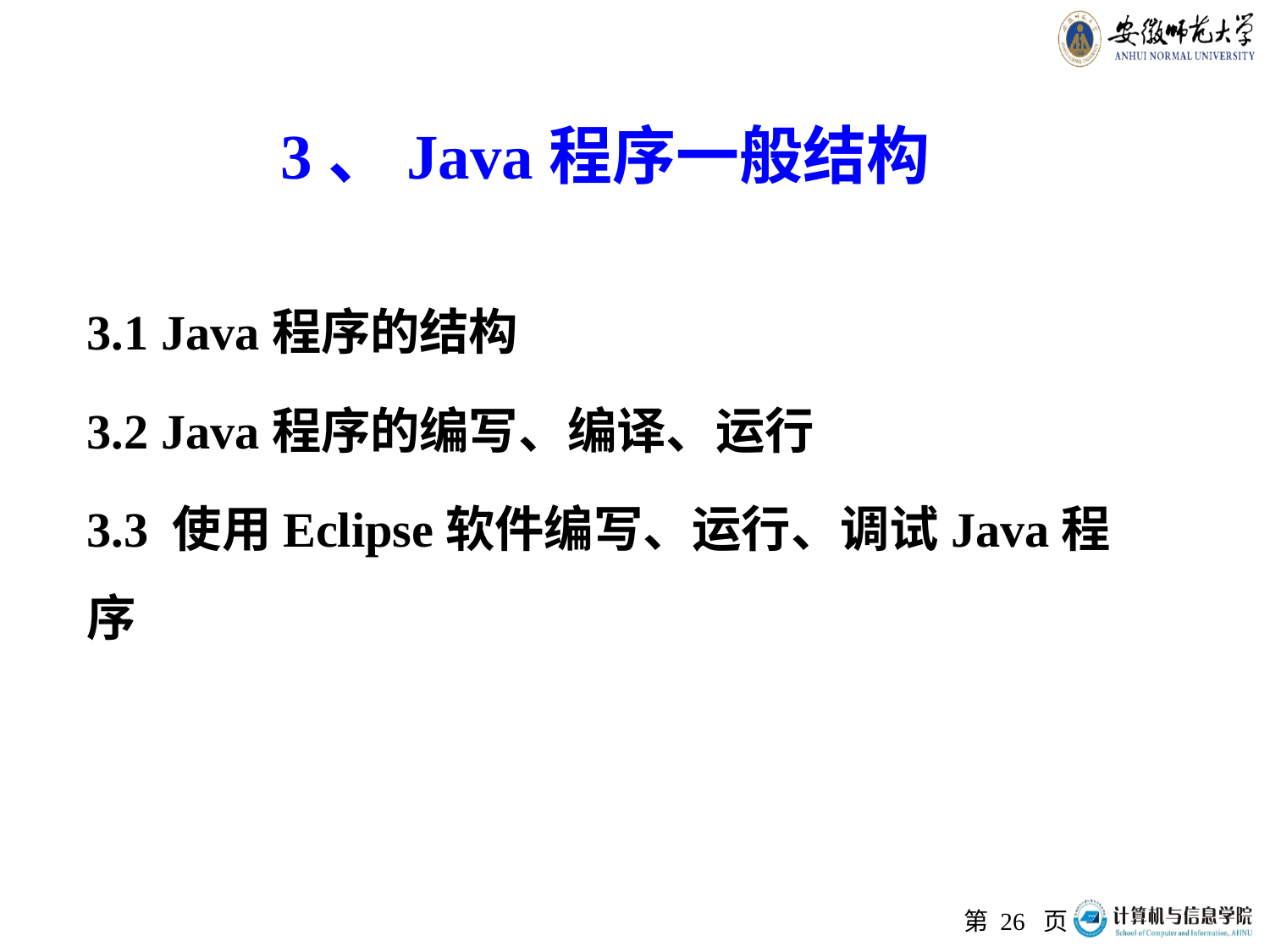

# 3、Java程序一般结构
3.1 Java程序的结构
3.2 Java程序的编写、编译、运行
3.3 使用Eclipse软件编写、运行、调试Java程序
第 26  页